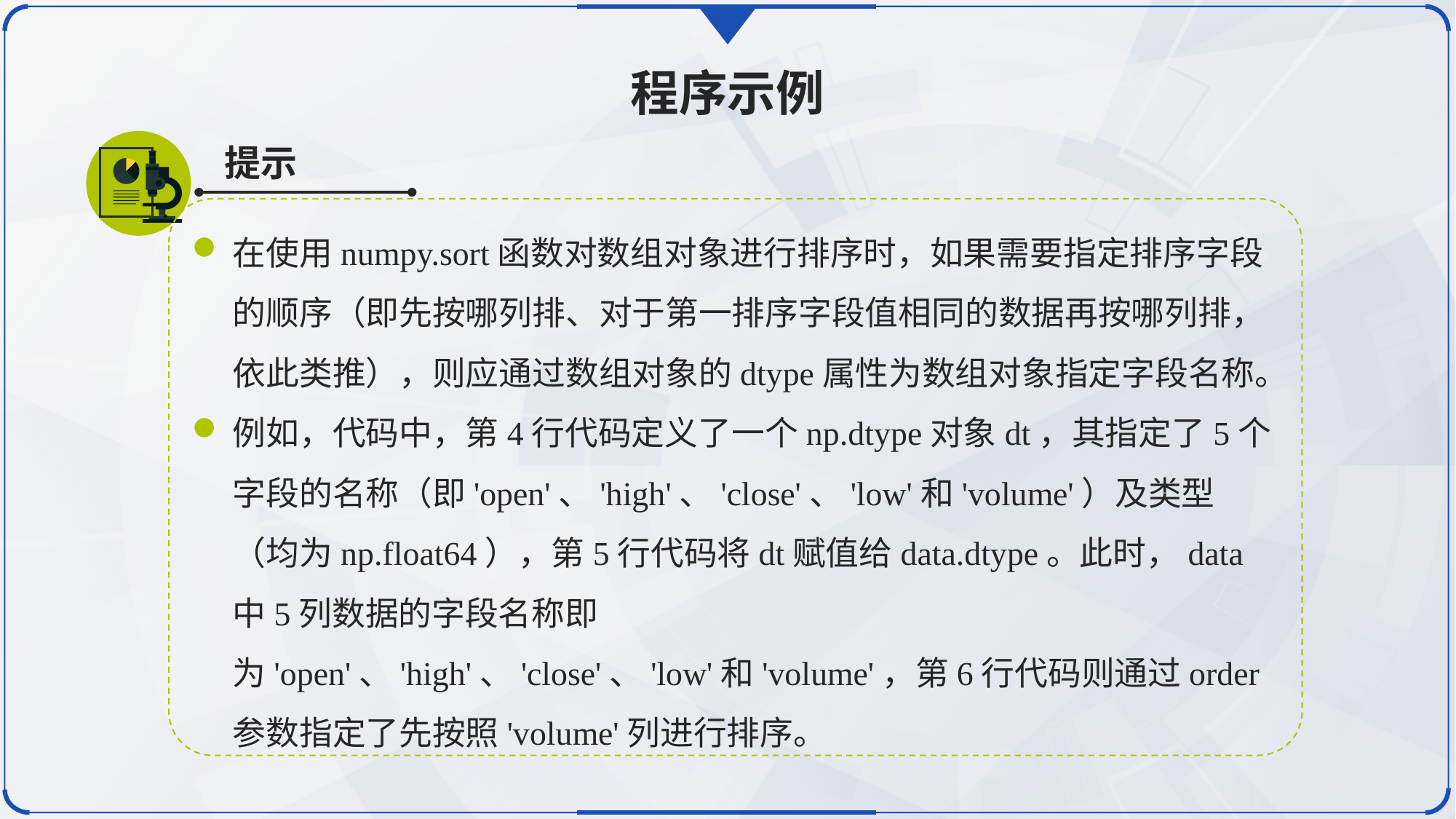

程序示例

提示

在使用numpy.sort函数对数组对象进行排序时，如果需要指定排序字段的顺序（即先按哪列排、对于第一排序字段值相同的数据再按哪列排，依此类推），则应通过数组对象的dtype属性为数组对象指定字段名称。
例如，代码中，第4行代码定义了一个np.dtype对象dt，其指定了5个字段的名称（即'open'、'high'、'close'、'low'和'volume'）及类型（均为np.float64），第5行代码将dt赋值给data.dtype。此时，data中5列数据的字段名称即为'open'、'high'、'close'、'low'和'volume'，第6行代码则通过order参数指定了先按照'volume'列进行排序。